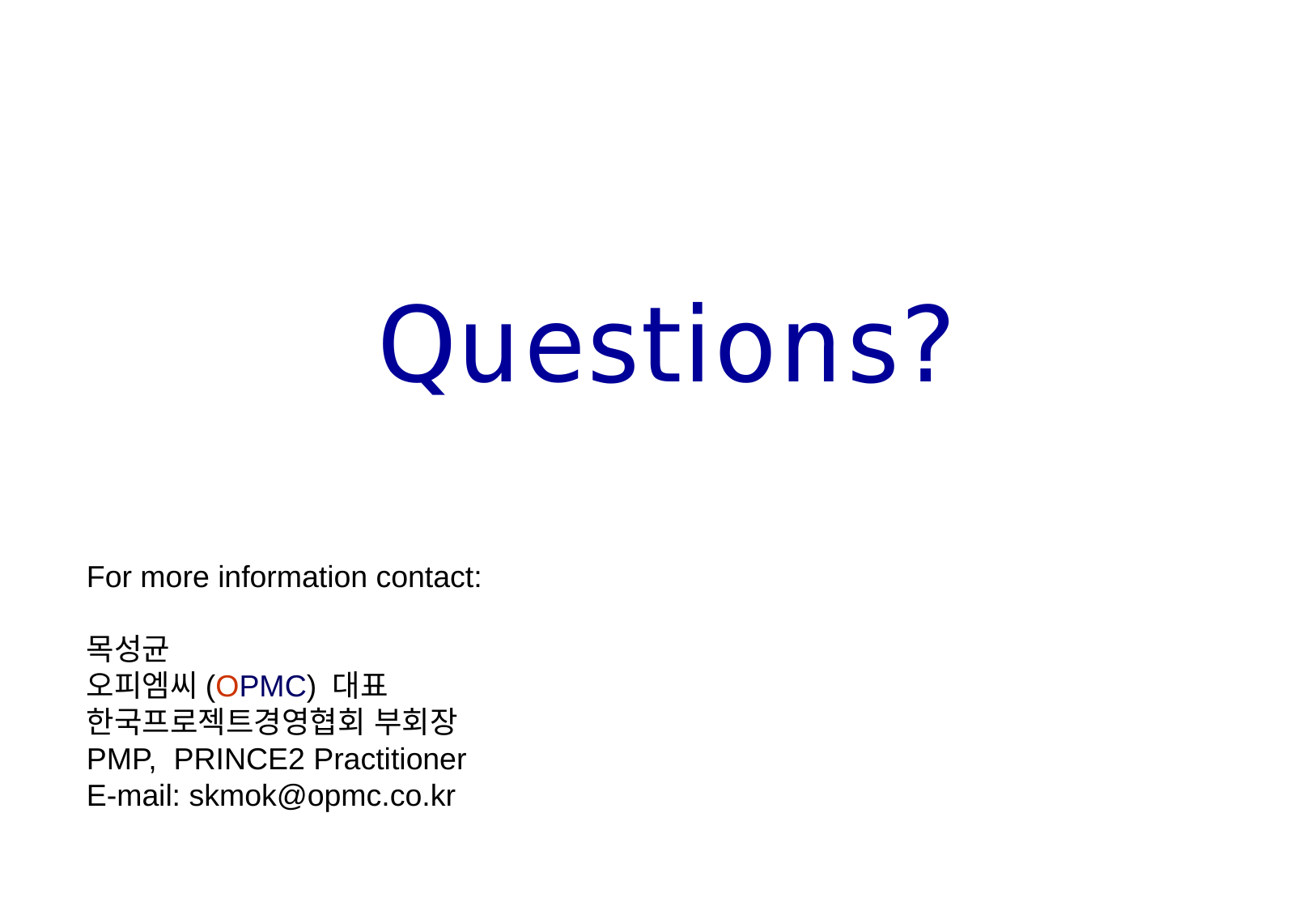

Questions?
For more information contact:

목성균
오피엠씨(OPMC) 대표
한국프로젝트경영협회 부회장
PMP,  PRINCE2 Practitioner
E-mail: skmok@opmc.co.kr